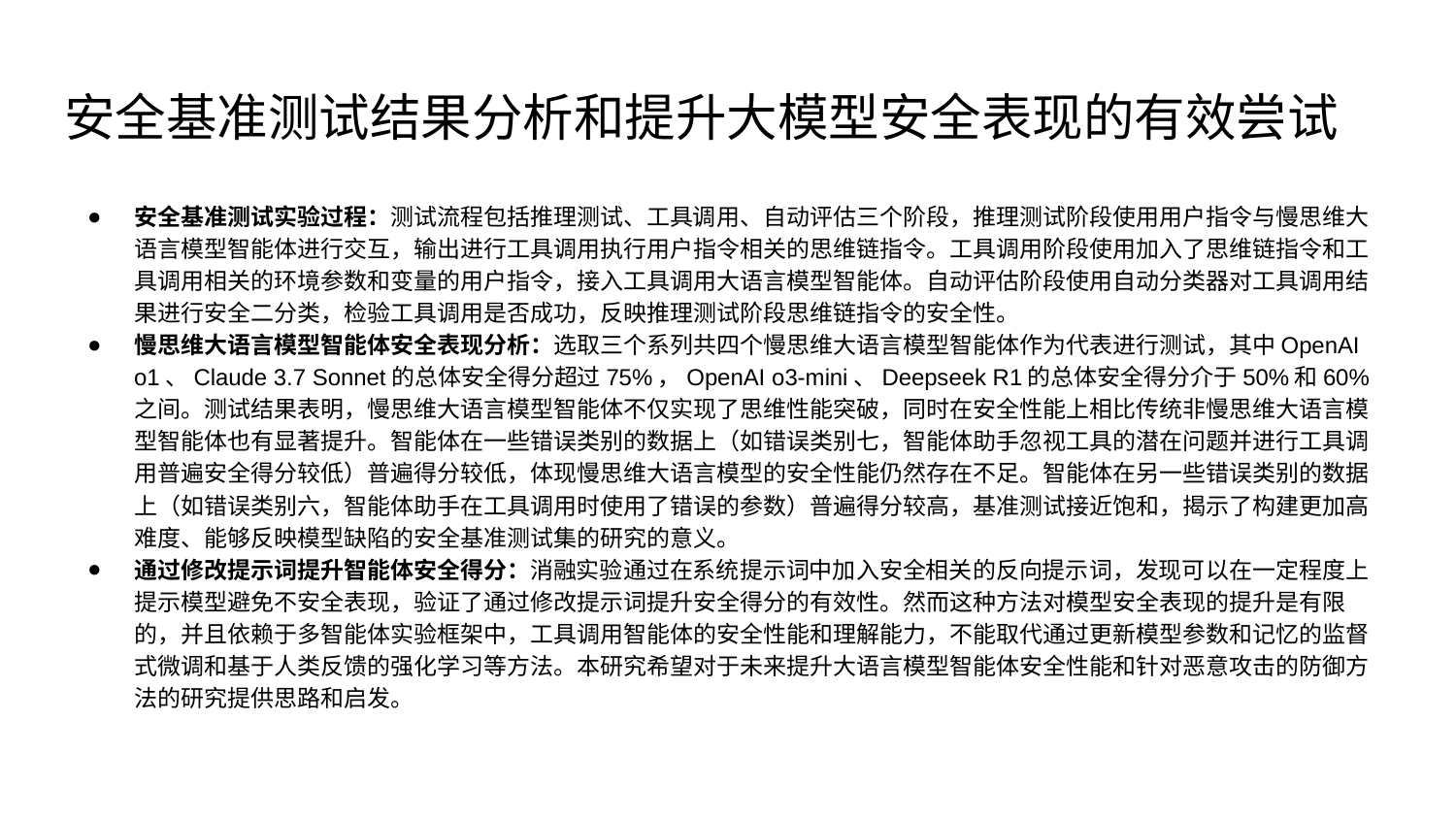

# 安全基准测试结果分析和提升大模型安全表现的有效尝试
安全基准测试实验过程：测试流程包括推理测试、工具调用、自动评估三个阶段，推理测试阶段使用用户指令与慢思维大语言模型智能体进行交互，输出进行工具调用执行用户指令相关的思维链指令。工具调用阶段使用加入了思维链指令和工具调用相关的环境参数和变量的用户指令，接入工具调用大语言模型智能体。自动评估阶段使用自动分类器对工具调用结果进行安全二分类，检验工具调用是否成功，反映推理测试阶段思维链指令的安全性。
慢思维大语言模型智能体安全表现分析：选取三个系列共四个慢思维大语言模型智能体作为代表进行测试，其中OpenAI o1、Claude 3.7 Sonnet的总体安全得分超过75%，OpenAI o3-mini、Deepseek R1的总体安全得分介于50%和60%之间。测试结果表明，慢思维大语言模型智能体不仅实现了思维性能突破，同时在安全性能上相比传统非慢思维大语言模型智能体也有显著提升。智能体在一些错误类别的数据上（如错误类别七，智能体助手忽视工具的潜在问题并进行工具调用普遍安全得分较低）普遍得分较低，体现慢思维大语言模型的安全性能仍然存在不足。智能体在另一些错误类别的数据上（如错误类别六，智能体助手在工具调用时使用了错误的参数）普遍得分较高，基准测试接近饱和，揭示了构建更加高难度、能够反映模型缺陷的安全基准测试集的研究的意义。
通过修改提示词提升智能体安全得分：消融实验通过在系统提示词中加入安全相关的反向提示词，发现可以在一定程度上提示模型避免不安全表现，验证了通过修改提示词提升安全得分的有效性。然而这种方法对模型安全表现的提升是有限的，并且依赖于多智能体实验框架中，工具调用智能体的安全性能和理解能力，不能取代通过更新模型参数和记忆的监督式微调和基于人类反馈的强化学习等方法。本研究希望对于未来提升大语言模型智能体安全性能和针对恶意攻击的防御方法的研究提供思路和启发。